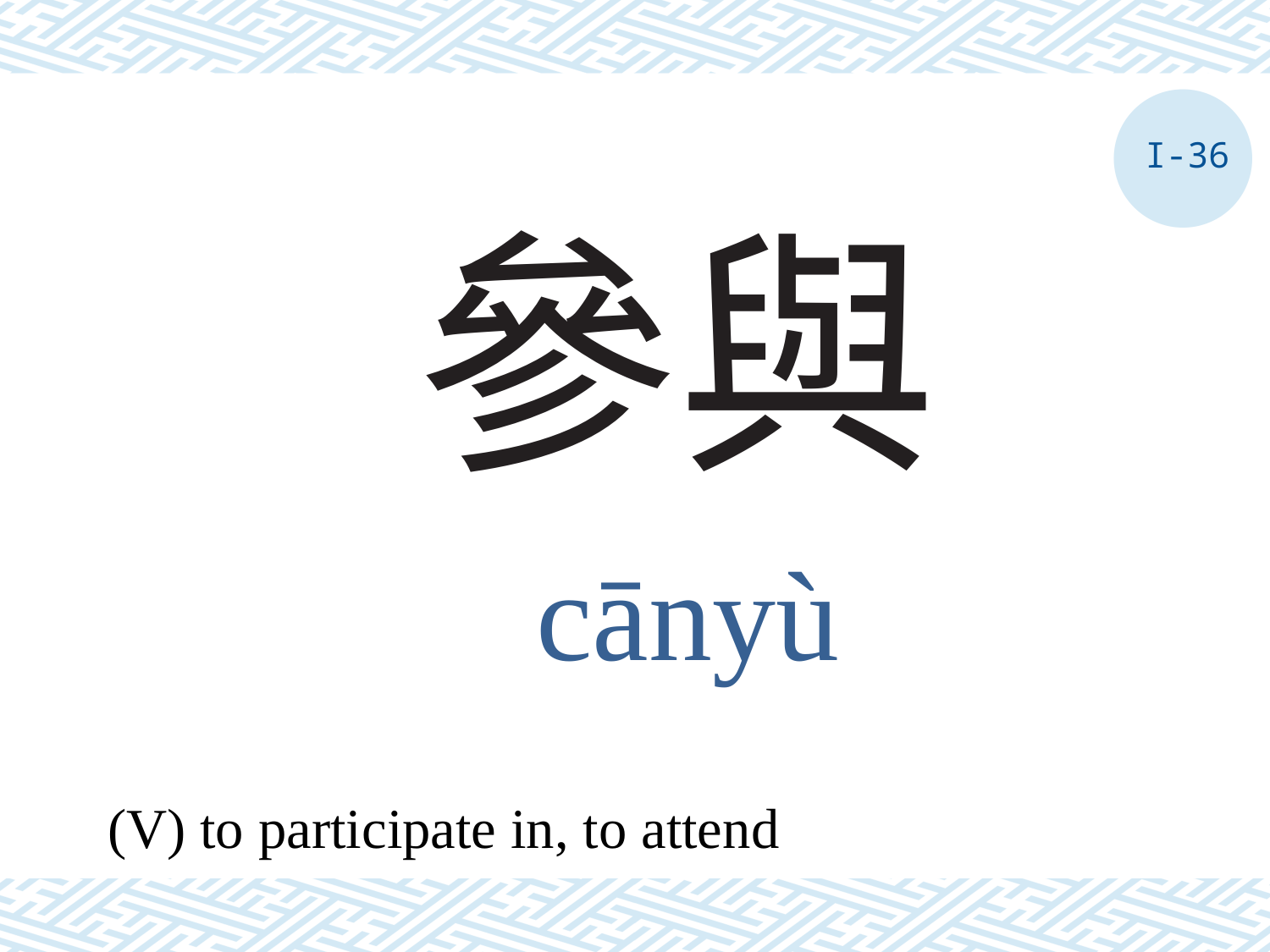

I-36

# 參與
cānyù
(V) to participate in, to attend